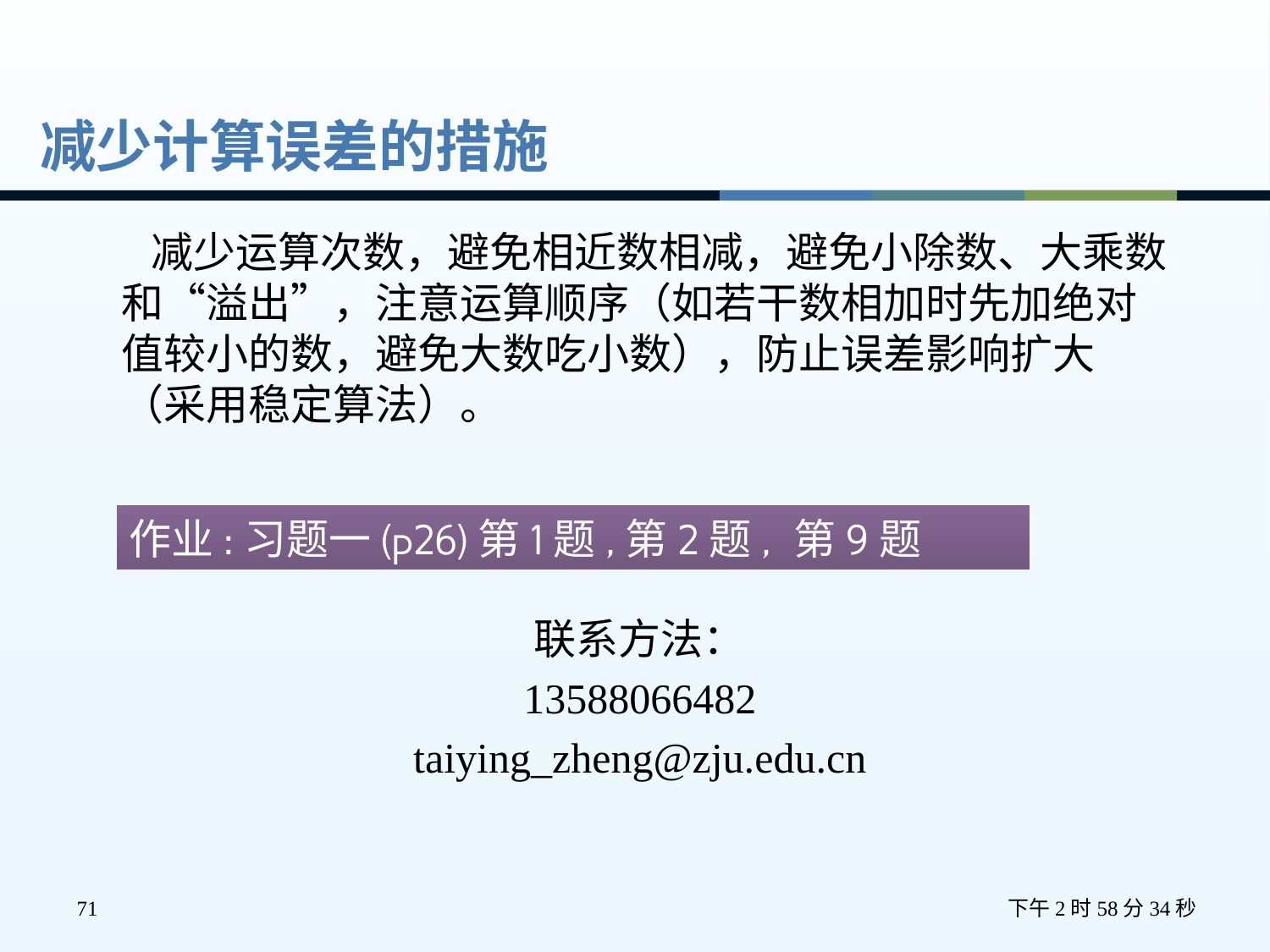

减少计算误差的措施
  减少运算次数，避免相近数相减，避免小除数、大乘数和“溢出”，注意运算顺序（如若干数相加时先加绝对值较小的数，避免大数吃小数），防止误差影响扩大（采用稳定算法）。

作业:习题一(p26)第1题,第2题, 第9题
联系方法：
13588066482
taiying_zheng@zju.edu.cn
71
下午2时58分34秒